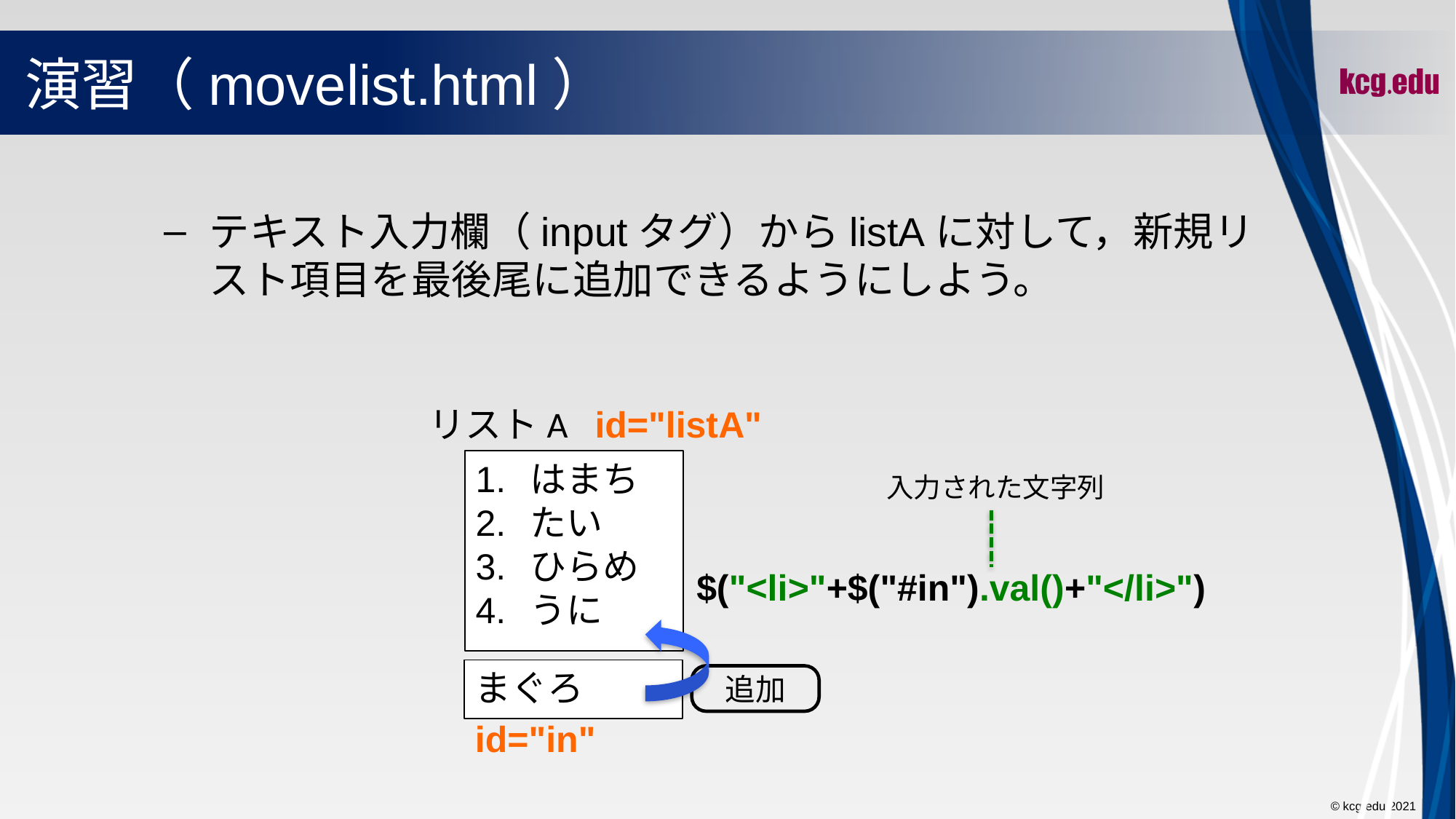

# 演習（movelist.html）
テキスト入力欄（inputタグ）からlistAに対して，新規リスト項目を最後尾に追加できるようにしよう。
リストA
id="listA"
はまち
たい
ひらめ
うに
入力された文字列
$("<li>"+$("#in").val()+"</li>")

まぐろ
追加
id="in"